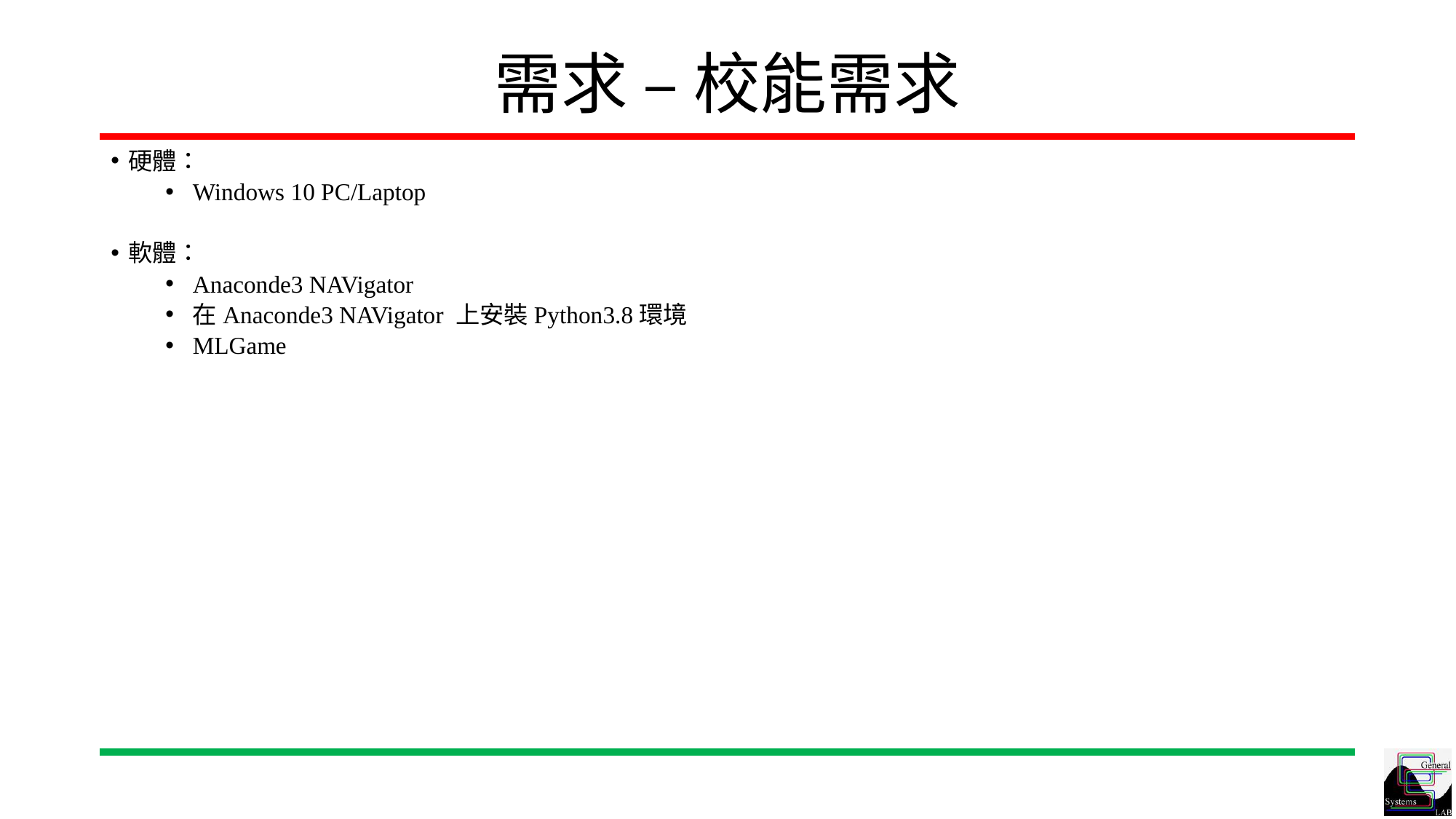

# 需求 – 校能需求
硬體：
Windows 10 PC/Laptop

軟體：
Anaconde3 NAVigator
在Anaconde3 NAVigator 上安裝Python3.8環境
MLGame